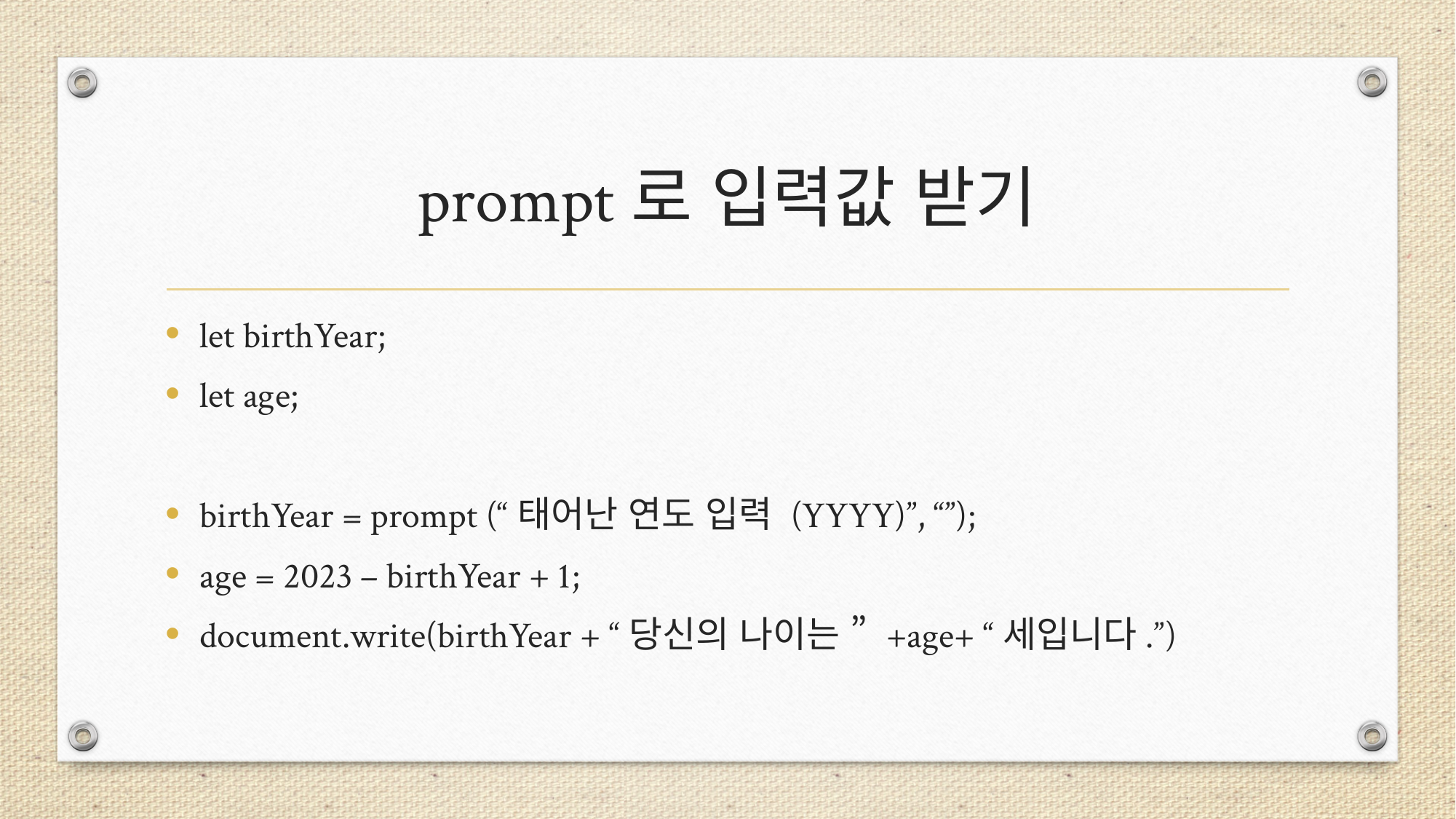

# prompt로 입력값 받기
let birthYear;
let age;

birthYear = prompt (“태어난 연도 입력 (YYYY)”, “”);
age = 2023 – birthYear + 1;
document.write(birthYear + “당신의 나이는 ” +age+ “세입니다.”)